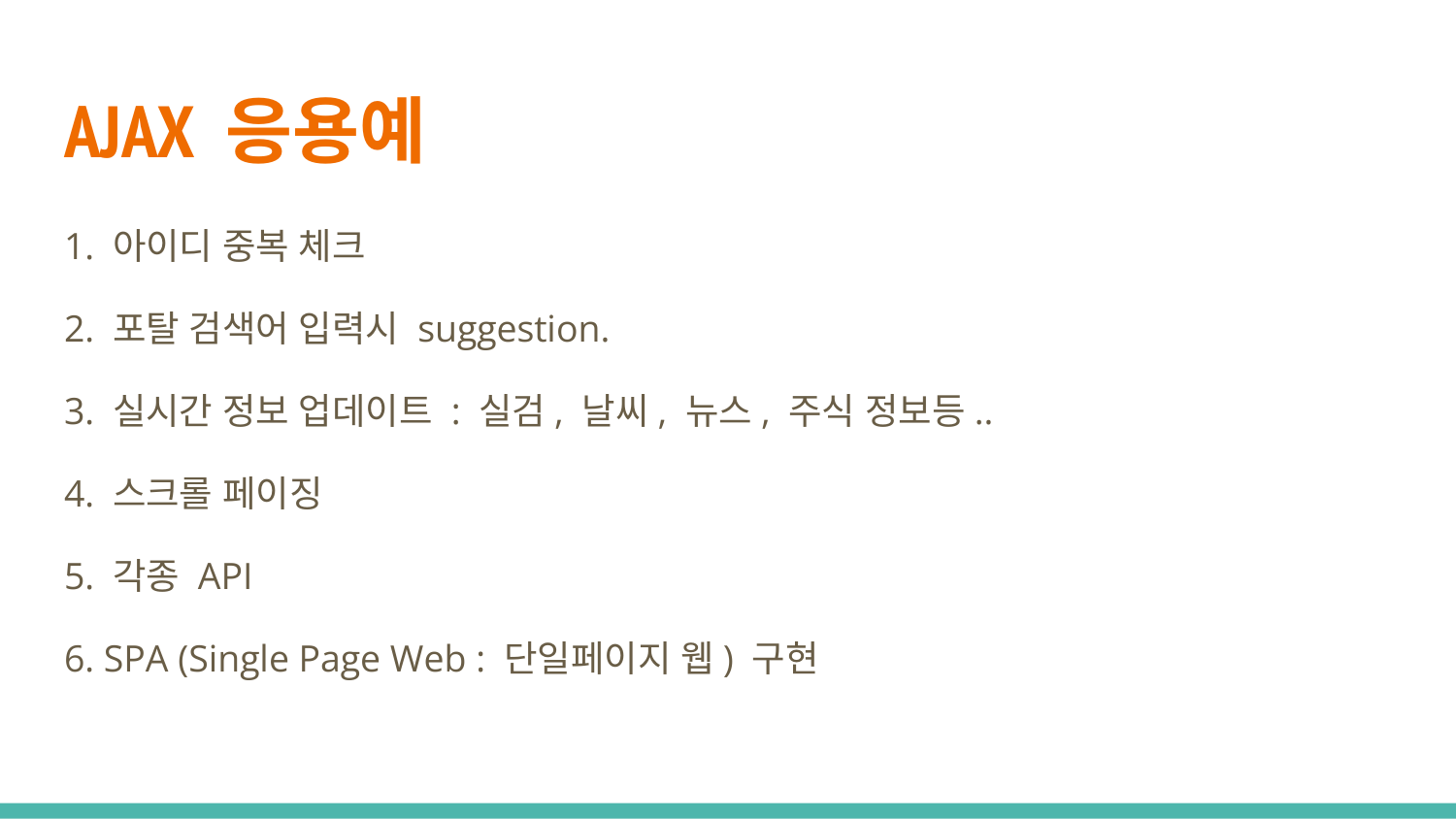

# AJAX 응용예
1. 아이디 중복 체크
2. 포탈 검색어 입력시 suggestion.
3. 실시간 정보 업데이트 : 실검, 날씨, 뉴스, 주식 정보등..
4. 스크롤 페이징
5. 각종 API
6. SPA (Single Page Web : 단일페이지 웹) 구현